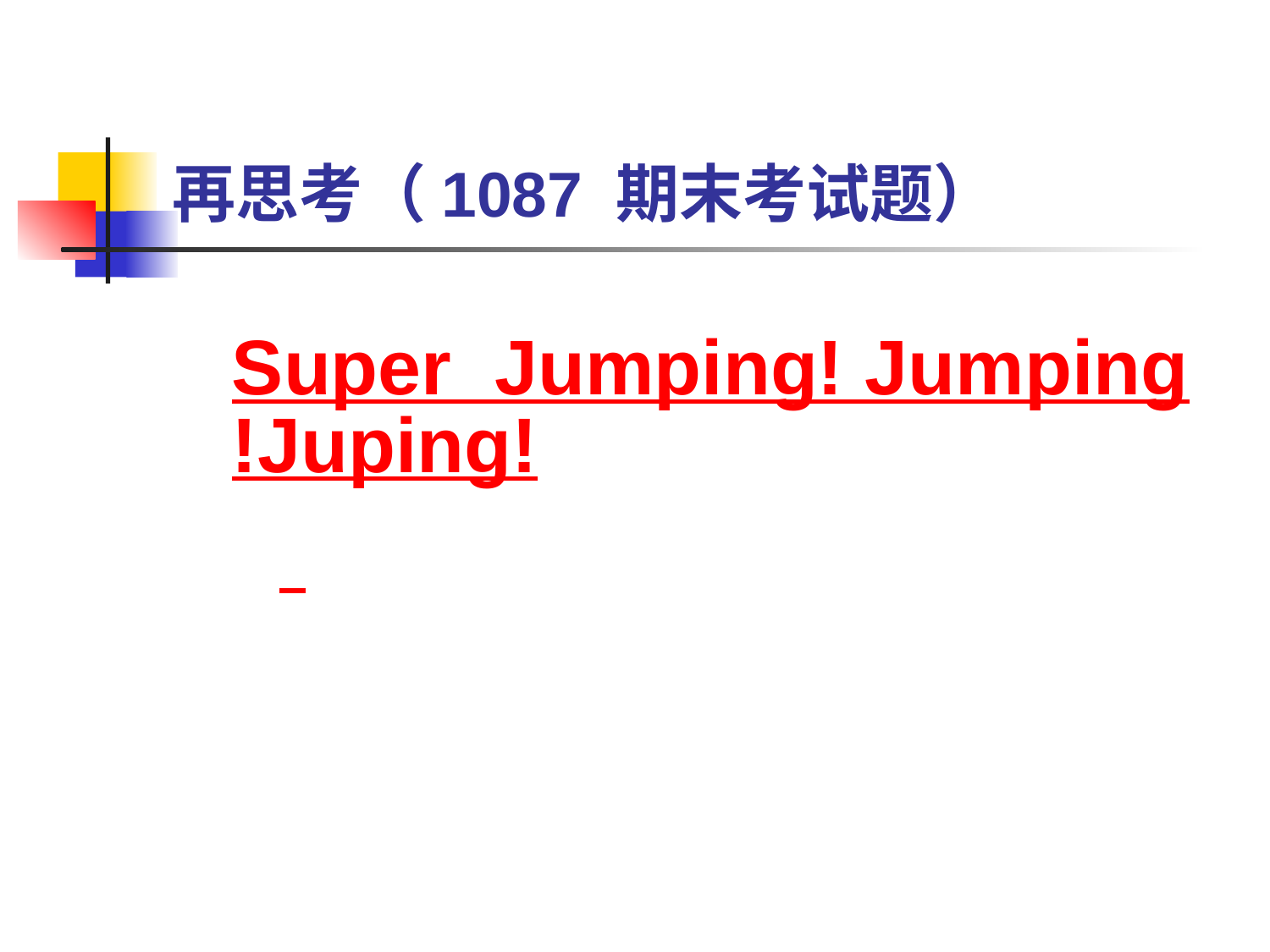

# 再思考（1087 期末考试题）
Super  Jumping! Jumping!	Juping!